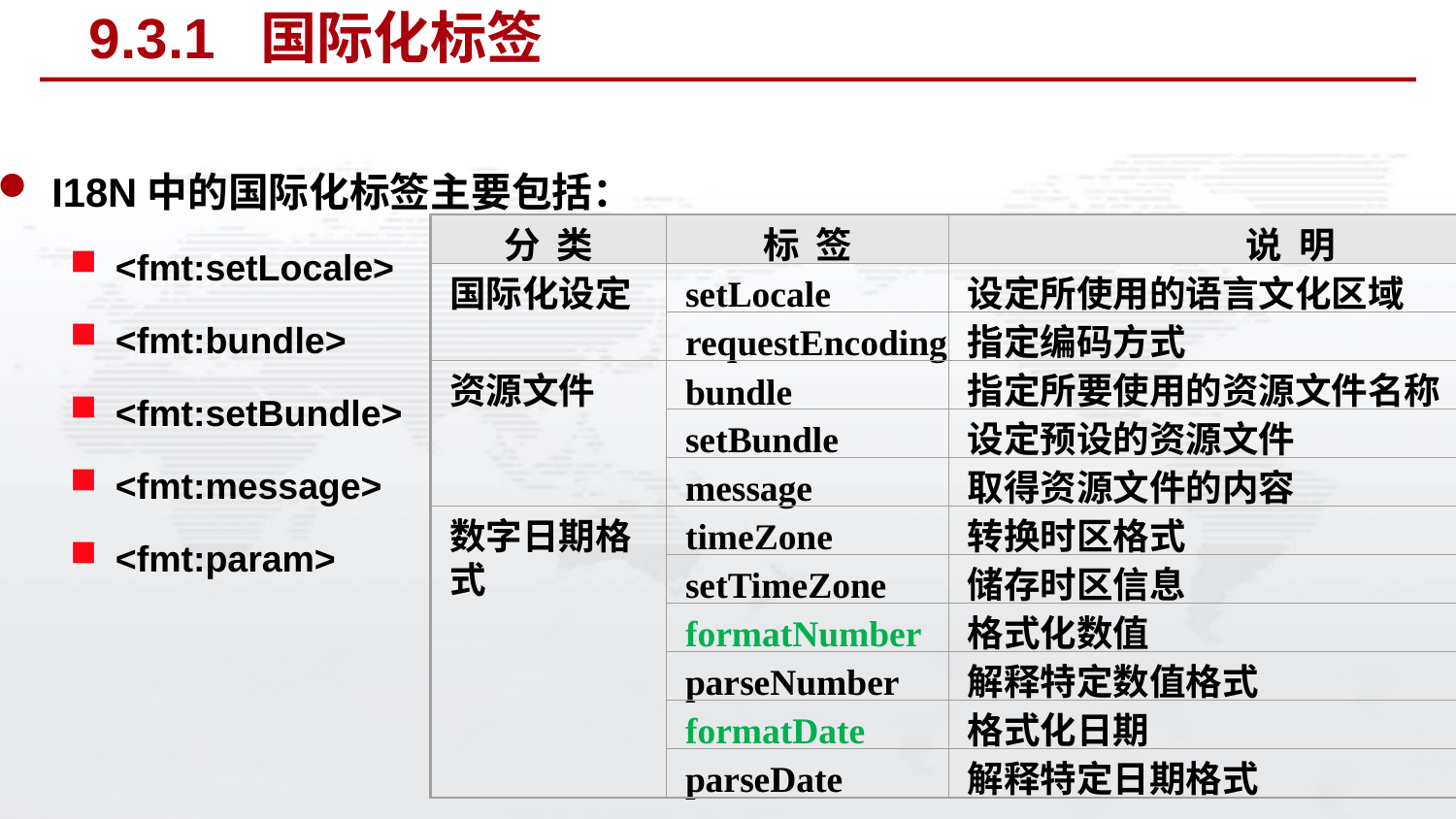

# 9.3.1  国际化标签
I18N中的国际化标签主要包括：
<fmt:setLocale>
<fmt:bundle>
<fmt:setBundle>
<fmt:message>
<fmt:param>

分  类

标  签

说  明

国际化设定

setLocale

设定所使用的语言文化区域

requestEncoding

指定编码方式

资源文件

bundle

指定所要使用的资源文件名称

setBundle

设定预设的资源文件

message

取得资源文件的内容

数字日期格式

timeZone

转换时区格式

setTimeZone

储存时区信息

formatNumber

格式化数值

parseNumber

解释特定数值格式

formatDate

格式化日期

parseDate

解释特定日期格式